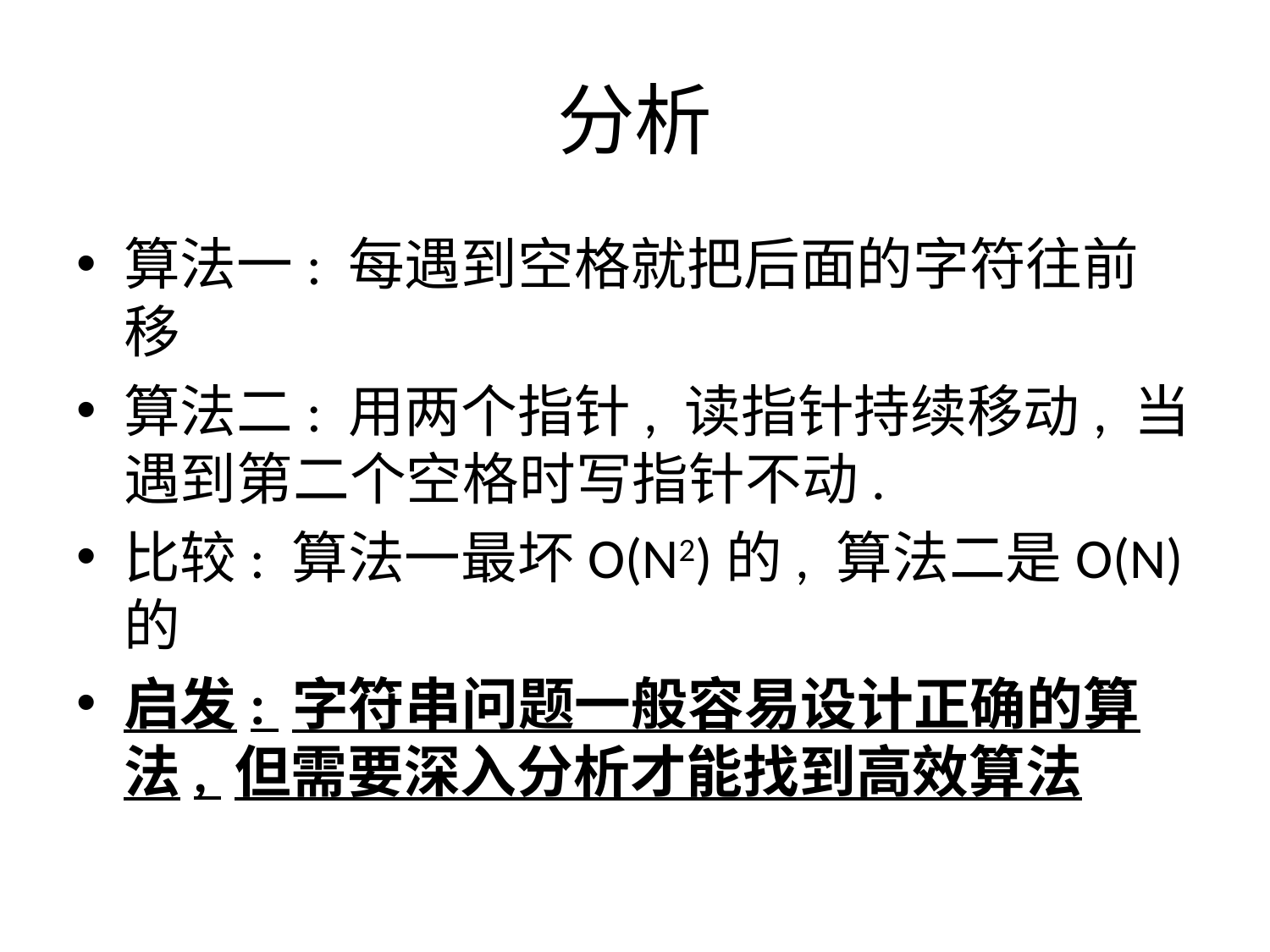

# 分析
算法一: 每遇到空格就把后面的字符往前移
算法二: 用两个指针, 读指针持续移动, 当遇到第二个空格时写指针不动.
比较: 算法一最坏O(N2)的, 算法二是O(N)的
启发: 字符串问题一般容易设计正确的算法, 但需要深入分析才能找到高效算法